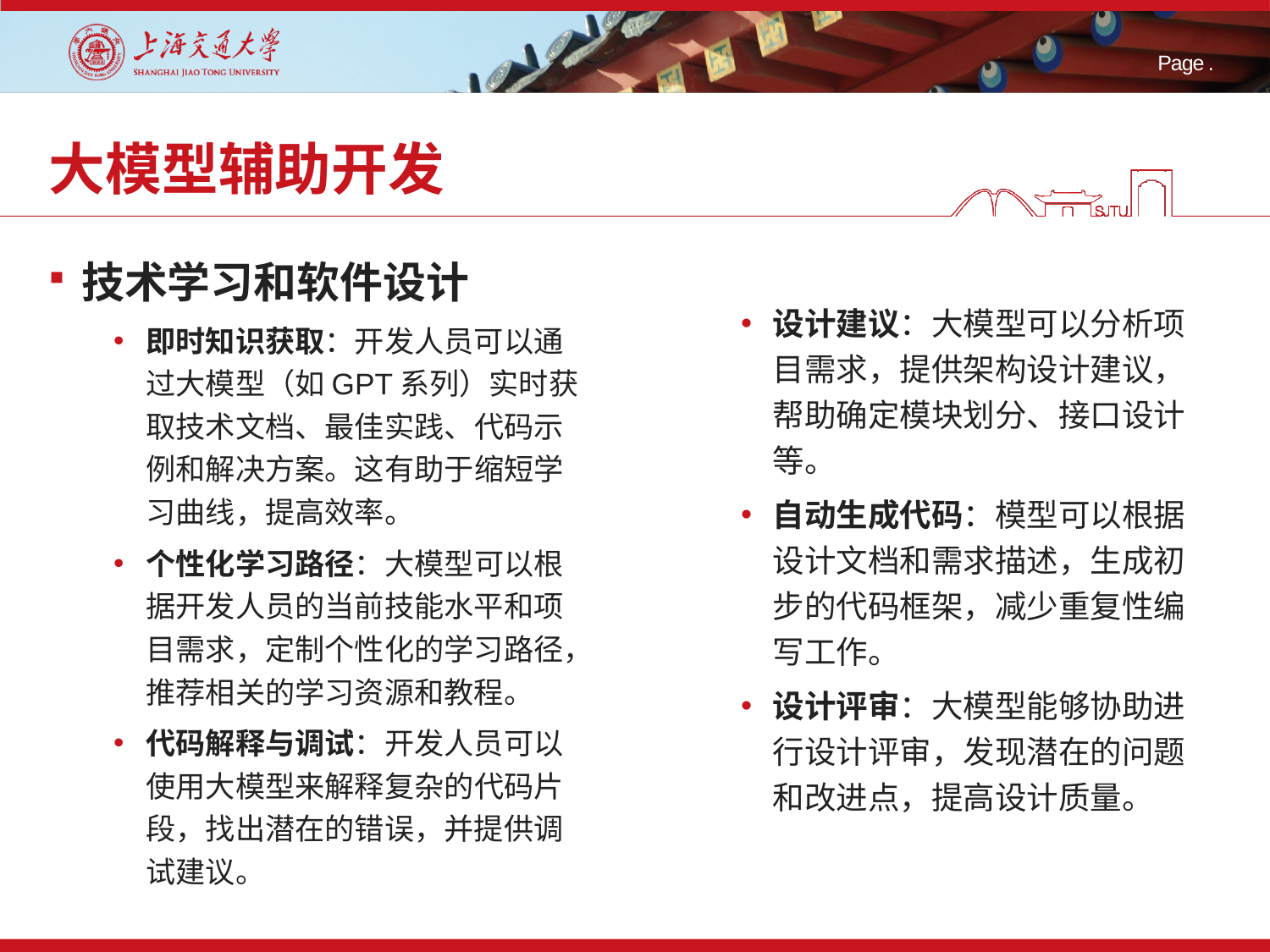

25
# 大模型辅助开发
技术学习和软件设计
即时知识获取：开发人员可以通过大模型（如GPT系列）实时获取技术文档、最佳实践、代码示例和解决方案。这有助于缩短学习曲线，提高效率。
个性化学习路径：大模型可以根据开发人员的当前技能水平和项目需求，定制个性化的学习路径，推荐相关的学习资源和教程。
代码解释与调试：开发人员可以使用大模型来解释复杂的代码片段，找出潜在的错误，并提供调试建议。

设计建议：大模型可以分析项目需求，提供架构设计建议，帮助确定模块划分、接口设计等。
自动生成代码：模型可以根据设计文档和需求描述，生成初步的代码框架，减少重复性编写工作。
设计评审：大模型能够协助进行设计评审，发现潜在的问题和改进点，提高设计质量。